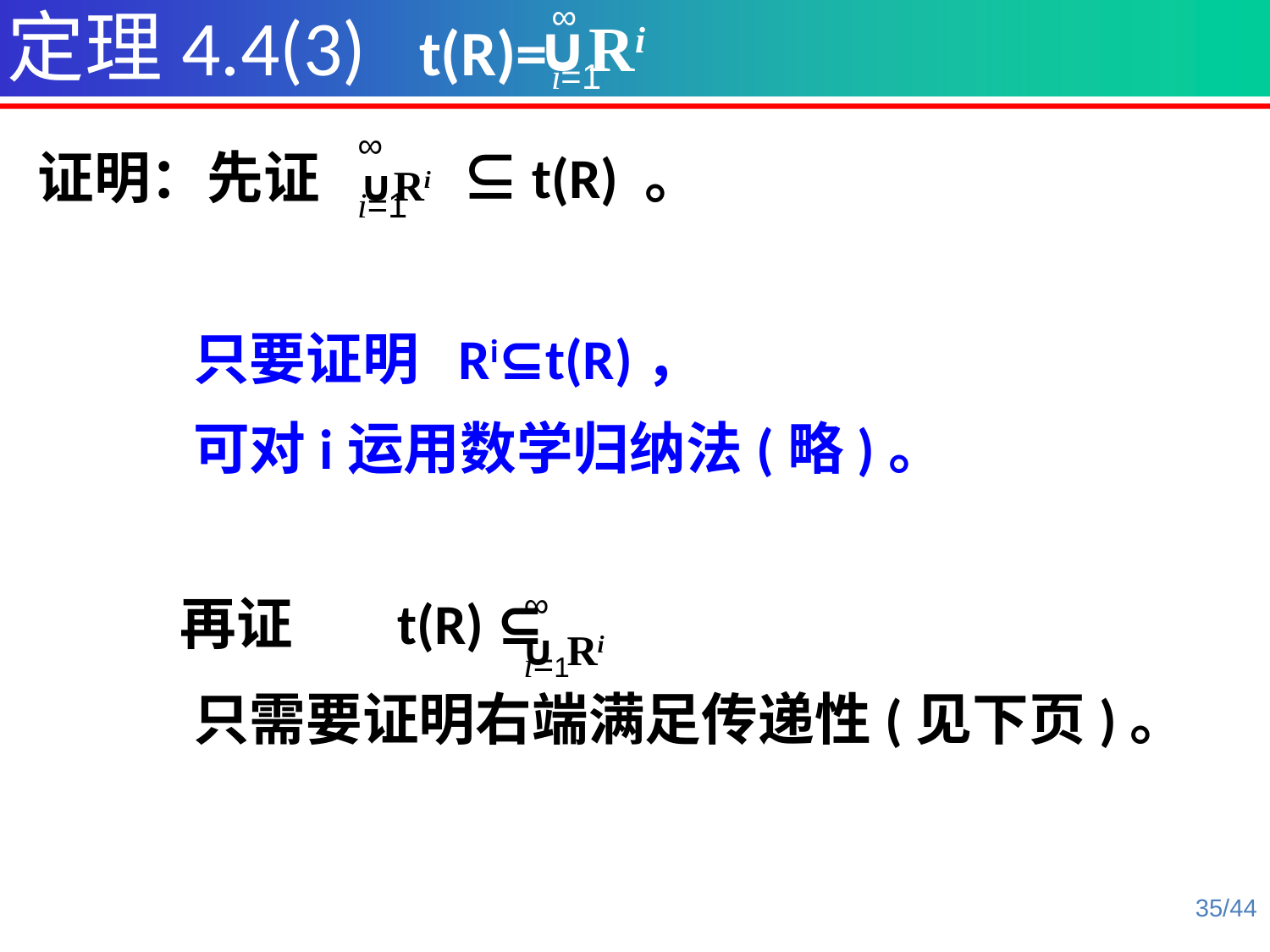

定理4.4(3)   t(R)=
∞
i=1
∪Ri
∞
i=1
 ∪Ri
证明：先证           ⊆t(R) 。

           只要证明  Ri⊆t(R)，
           可对i运用数学归纳法(略)。

          再证       t(R) ⊆
           只需要证明右端满足传递性(见下页)。
∞
i=1
 ∪ Ri
35/44